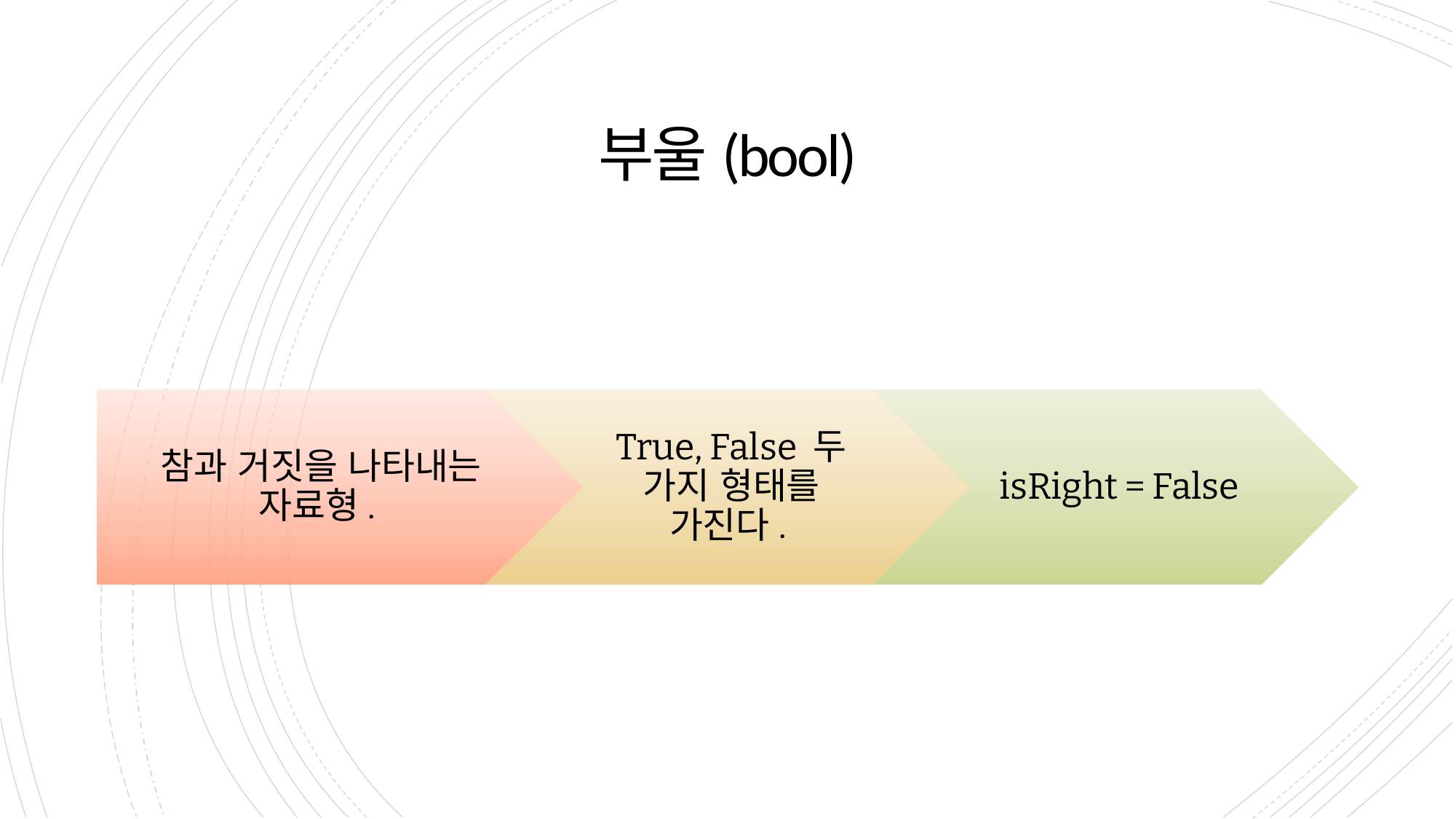

# 부울(bool)
참과 거짓을 나타내는 자료형.
True, False 두 가지 형태를 가진다.
isRight = False